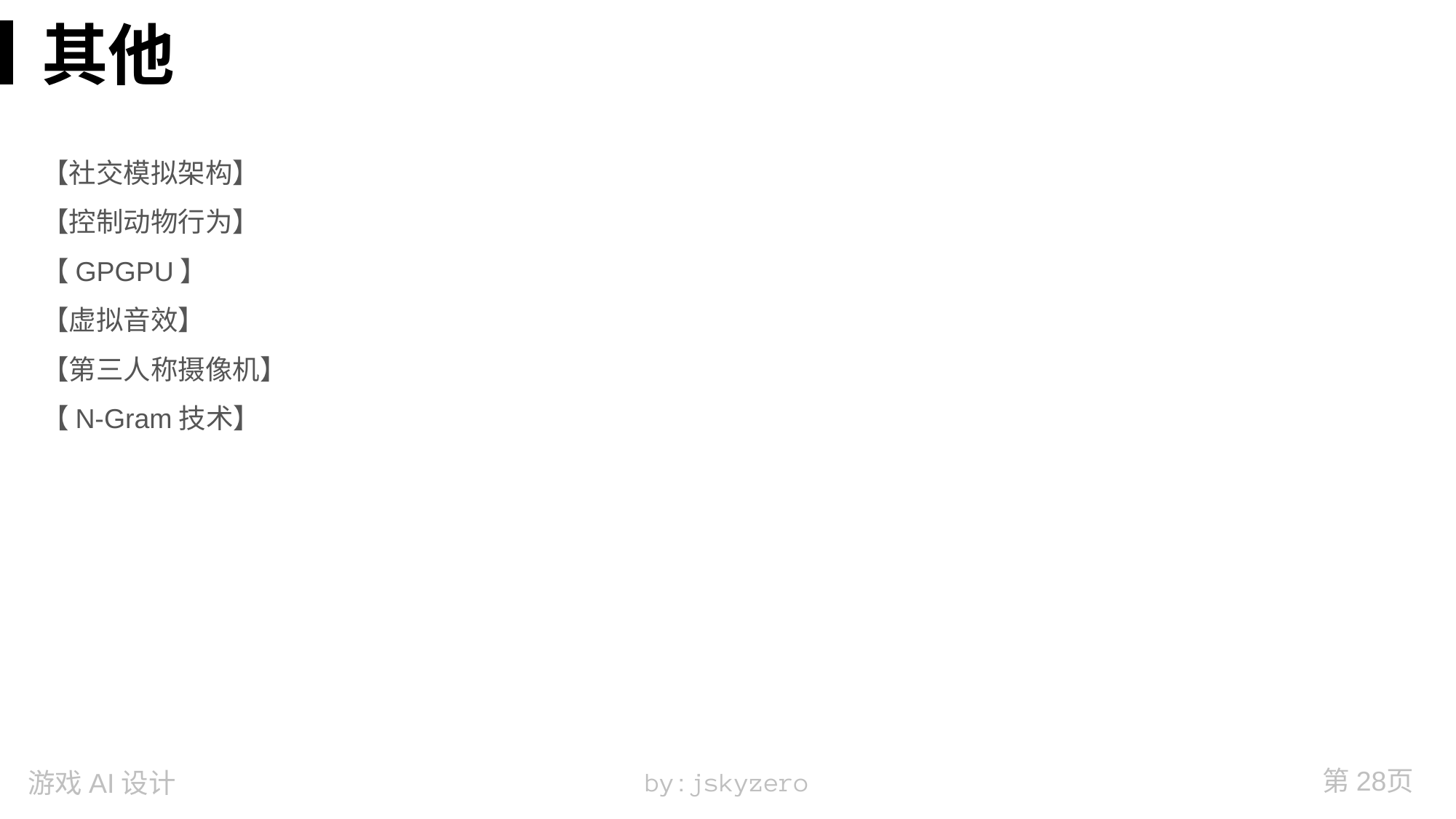

# 其他
【社交模拟架构】
【控制动物行为】
【GPGPU】
【虚拟音效】
【第三人称摄像机】
【N-Gram技术】